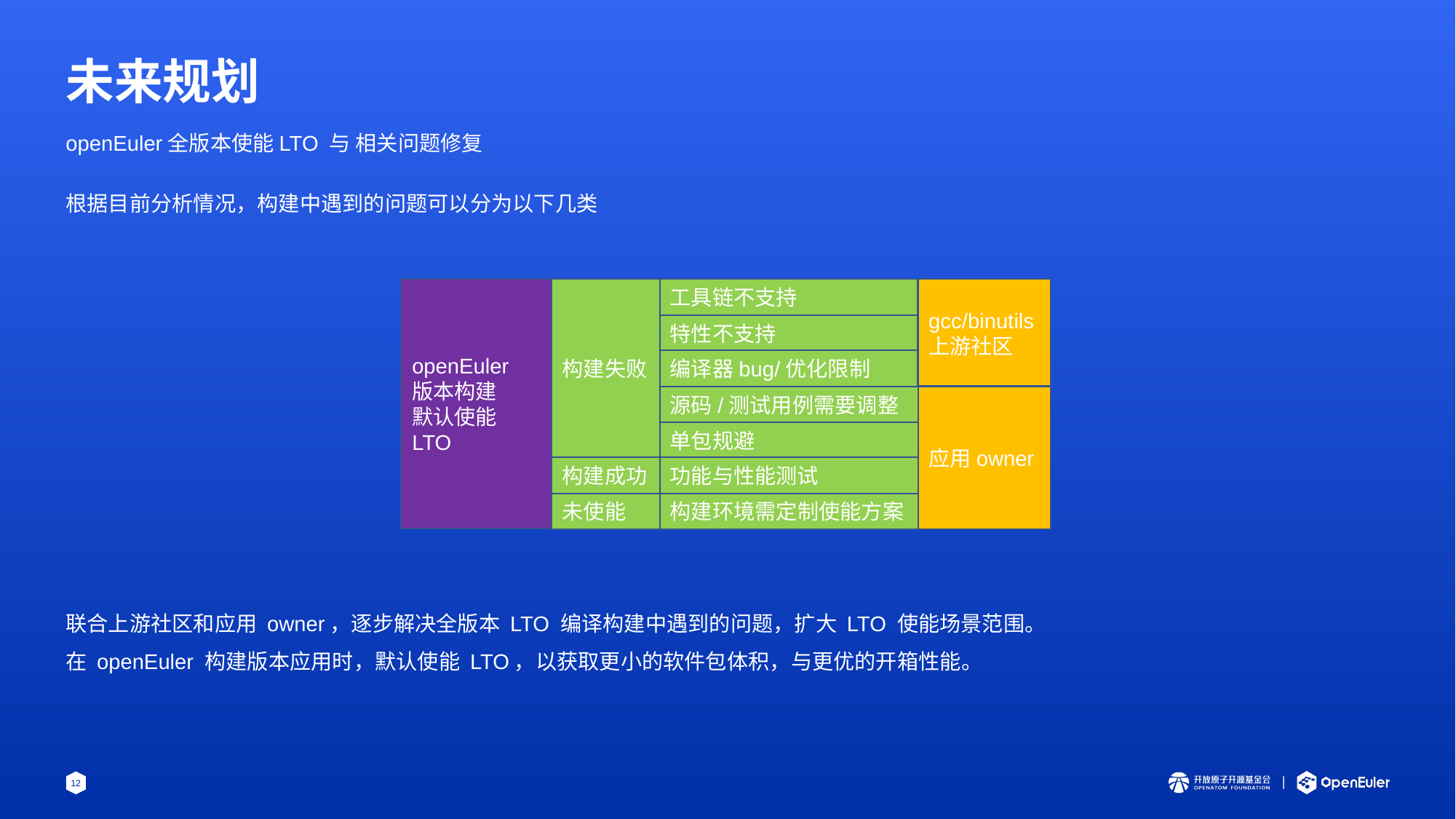

# 未来规划
openEuler全版本使能LTO 与 相关问题修复
根据目前分析情况，构建中遇到的问题可以分为以下几类

联合上游社区和应用 owner，逐步解决全版本 LTO 编译构建中遇到的问题，扩大 LTO 使能场景范围。
在 openEuler 构建版本应用时，默认使能 LTO，以获取更小的软件包体积，与更优的开箱性能。

openEuler
版本构建
默认使能LTO
构建失败
工具链不支持
gcc/binutils
上游社区
特性不支持
编译器bug/优化限制
源码/测试用例需要调整
应用owner
单包规避
构建成功
功能与性能测试
未使能
构建环境需定制使能方案
12